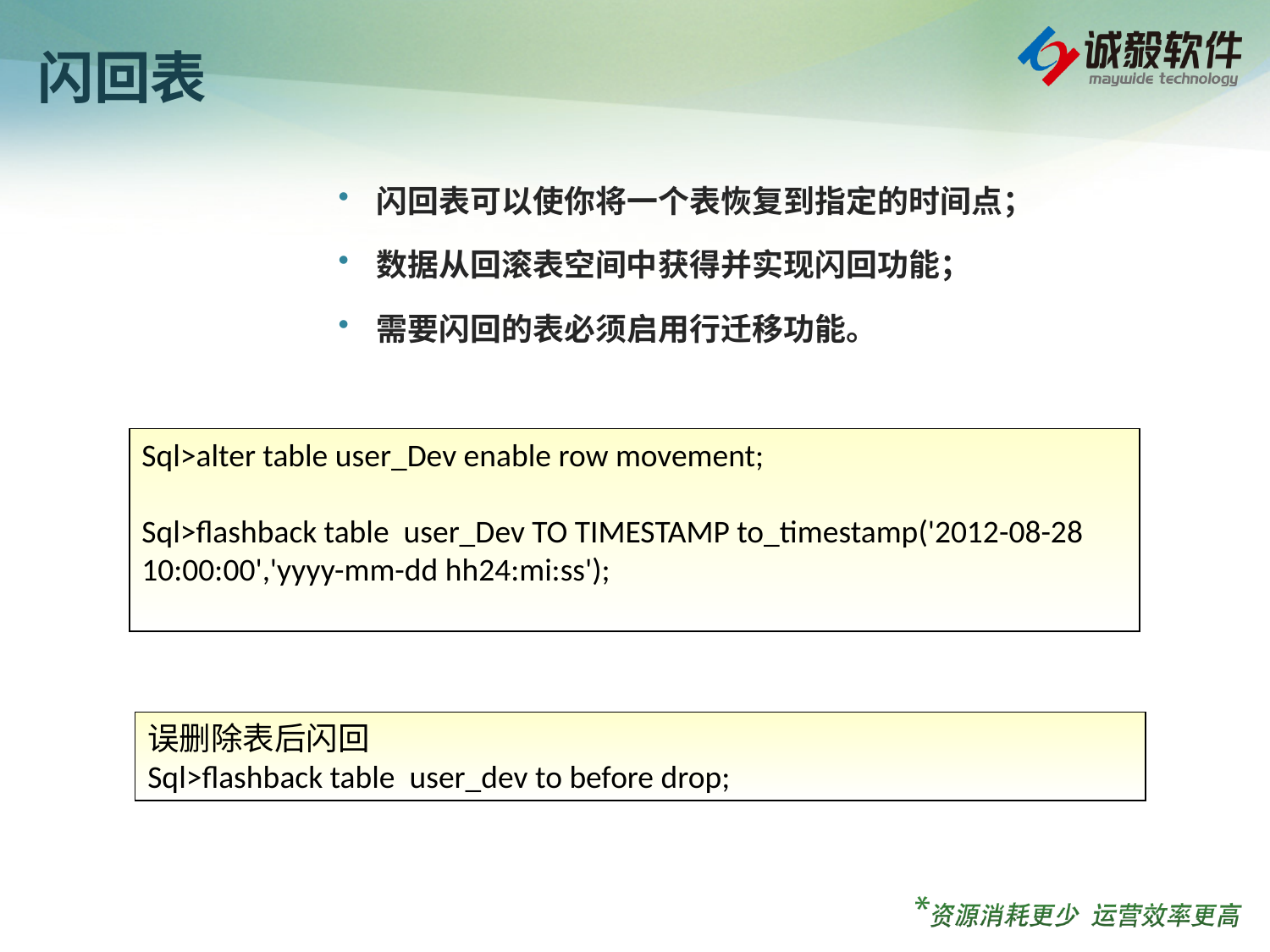

# 闪回表
闪回表可以使你将一个表恢复到指定的时间点；
数据从回滚表空间中获得并实现闪回功能；
需要闪回的表必须启用行迁移功能。
Sql>alter table user_Dev enable row movement;

Sql>flashback table  user_Dev TO TIMESTAMP to_timestamp('2012-08-28 10:00:00','yyyy-mm-dd hh24:mi:ss');

误删除表后闪回
Sql>flashback table  user_dev to before drop;